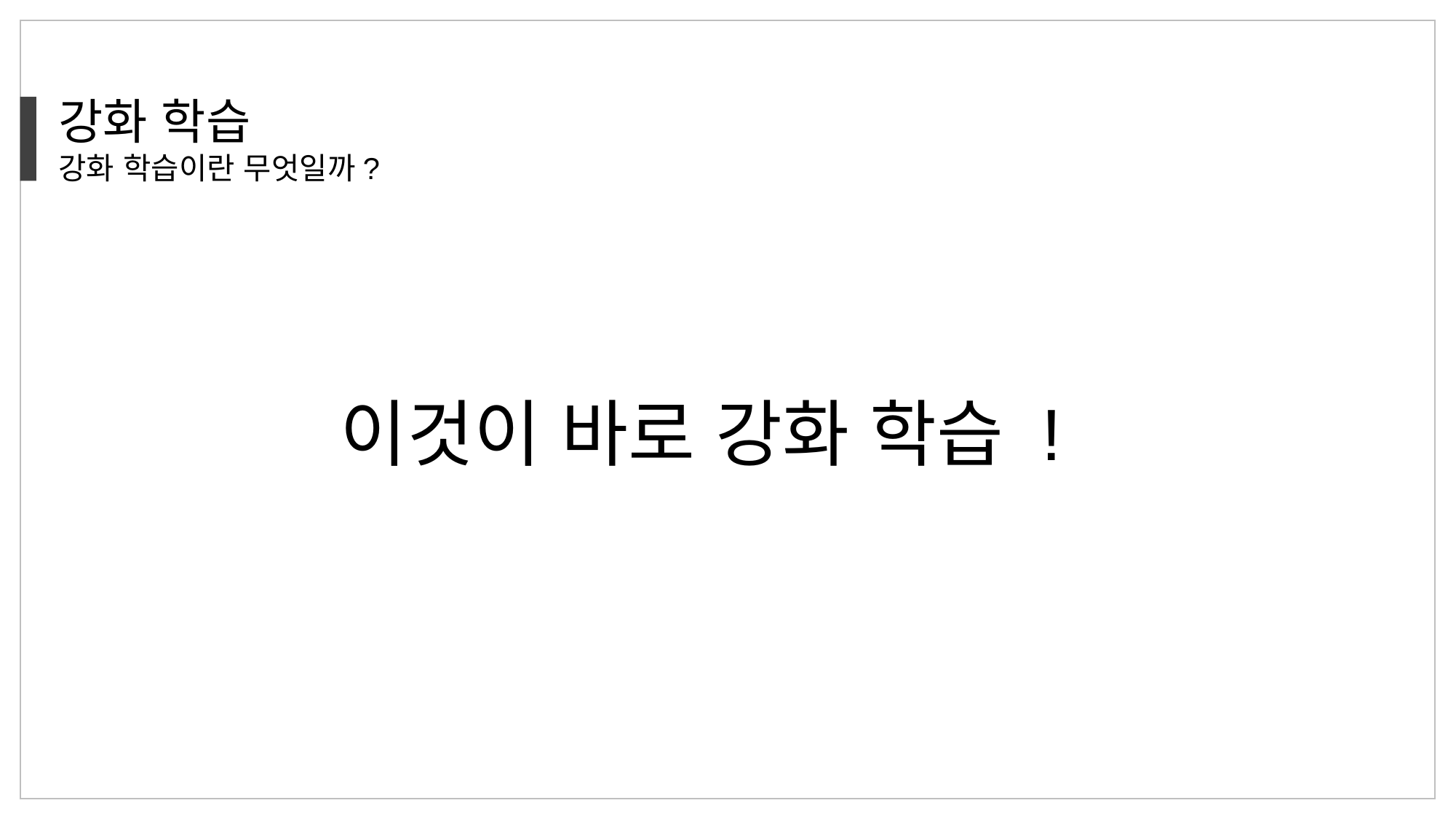

강화 학습
강화 학습이란 무엇일까?

이것이 바로 강화 학습 !